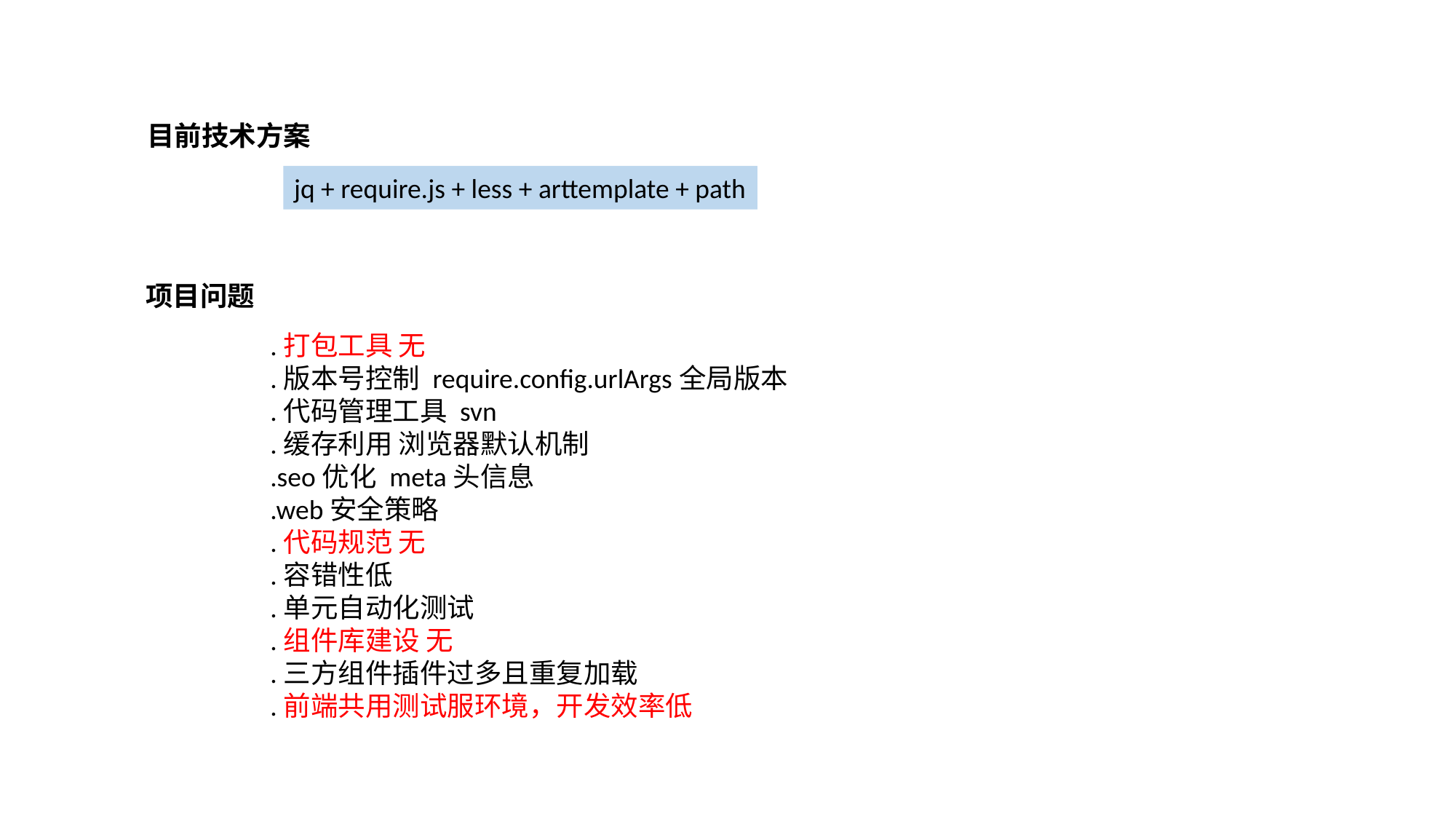

目前技术方案

jq + require.js + less + arttemplate + path
项目问题

.打包工具 无
.版本号控制 require.config.urlArgs全局版本
.代码管理工具 svn
.缓存利用 浏览器默认机制
.seo优化 meta头信息
.web安全策略
.代码规范 无
.容错性低
.单元自动化测试
.组件库建设 无
.三方组件插件过多且重复加载
.前端共用测试服环境，开发效率低